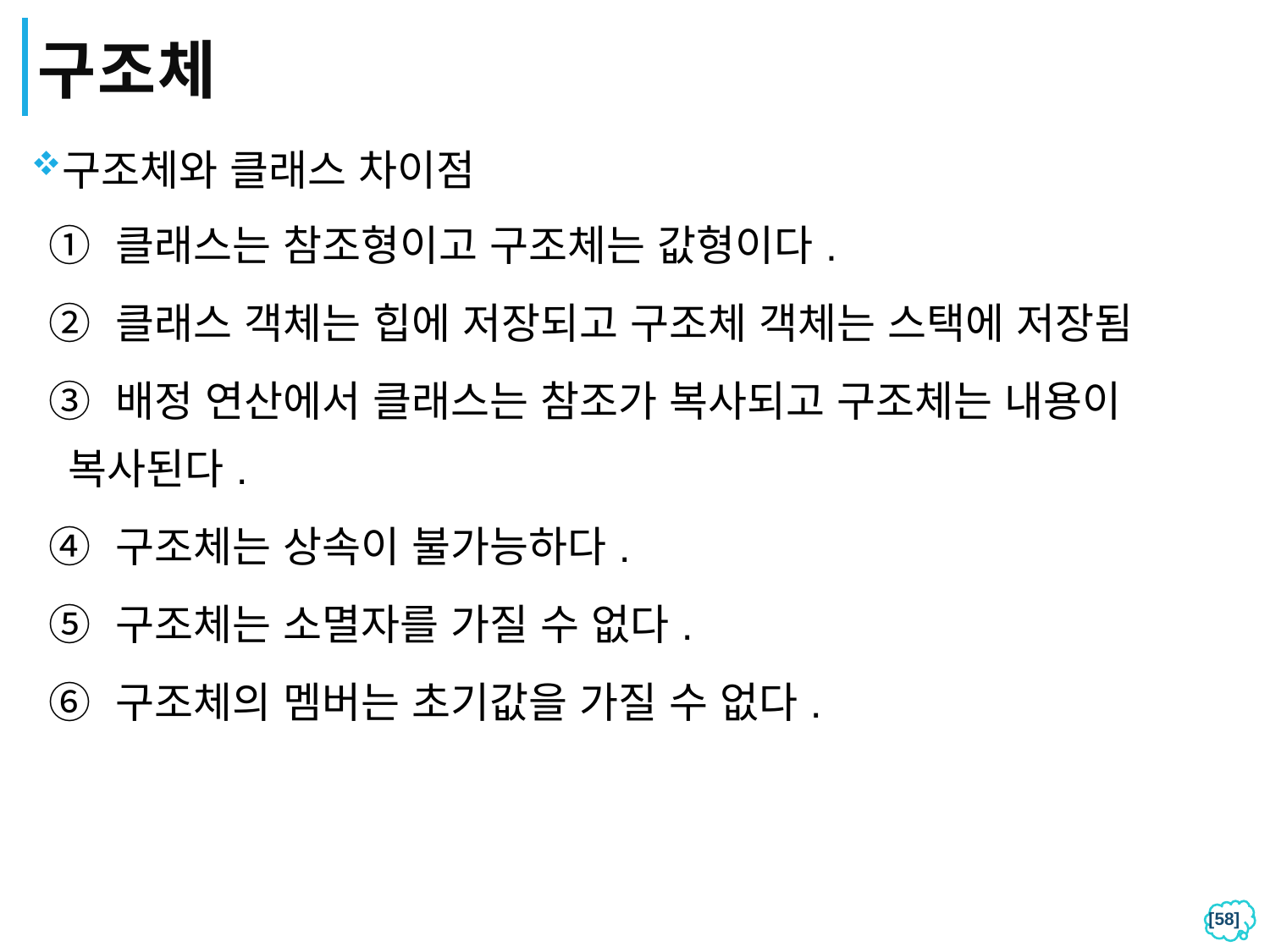

# 구조체
구조체와 클래스 차이점
① 클래스는 참조형이고 구조체는 값형이다.
② 클래스 객체는 힙에 저장되고 구조체 객체는 스택에 저장됨
③ 배정 연산에서 클래스는 참조가 복사되고 구조체는 내용이 복사된다.
④ 구조체는 상속이 불가능하다.
⑤ 구조체는 소멸자를 가질 수 없다.
⑥ 구조체의 멤버는 초기값을 가질 수 없다.
[58]